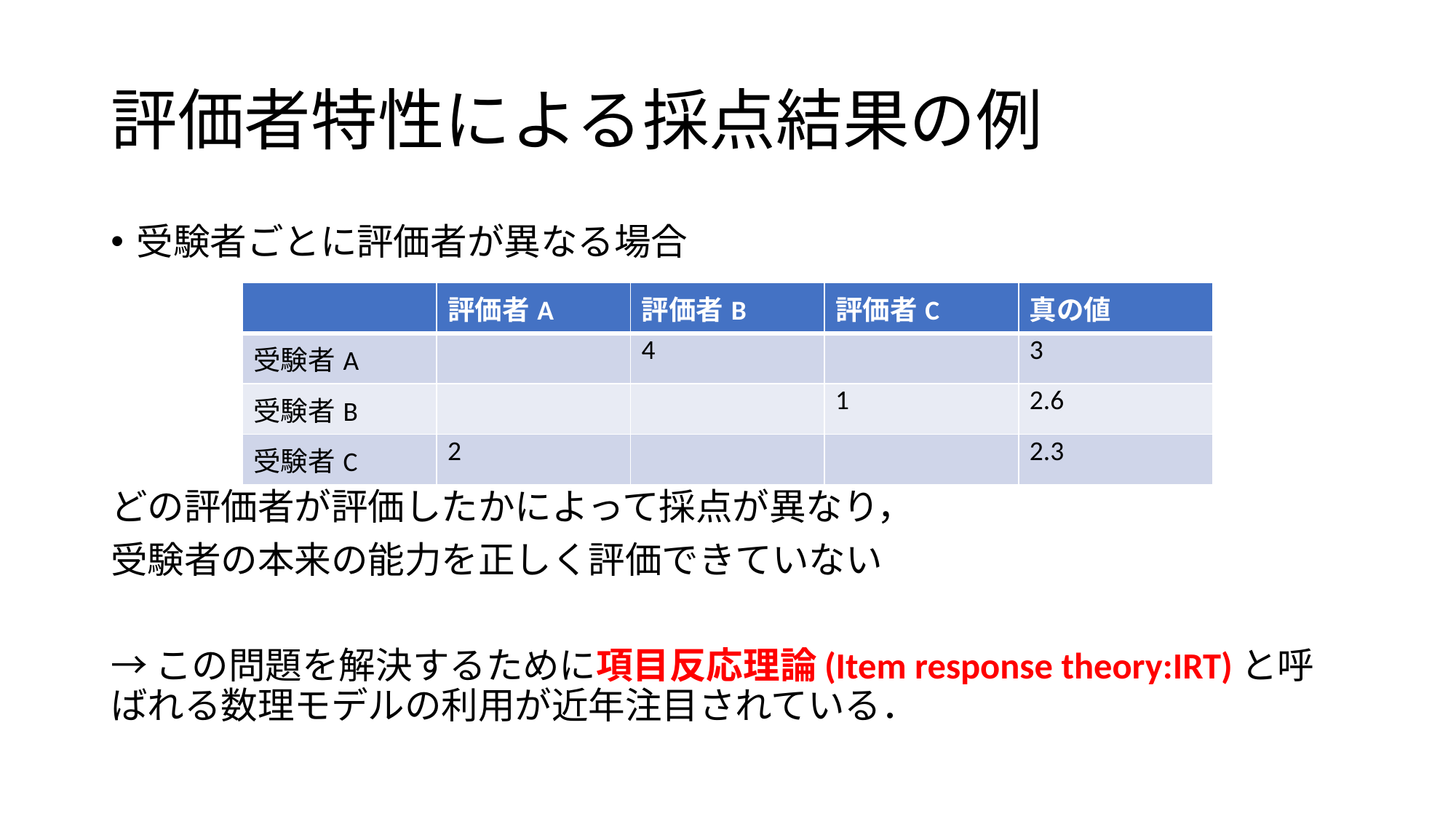

# 評価者特性による採点結果の例
受験者ごとに評価者が異なる場合

どの評価者が評価したかによって採点が異なり，
受験者の本来の能力を正しく評価できていない

→この問題を解決するために項目反応理論(Item response theory:IRT)と呼ばれる数理モデルの利用が近年注目されている．

|  | 評価者A | 評価者B | 評価者C | 真の値 |
| --- | --- | --- | --- | --- |
| 受験者A |  | 4 |  | 3 |
| 受験者B |  |  | 1 | 2.6 |
| 受験者C | 2 |  |  | 2.3 |